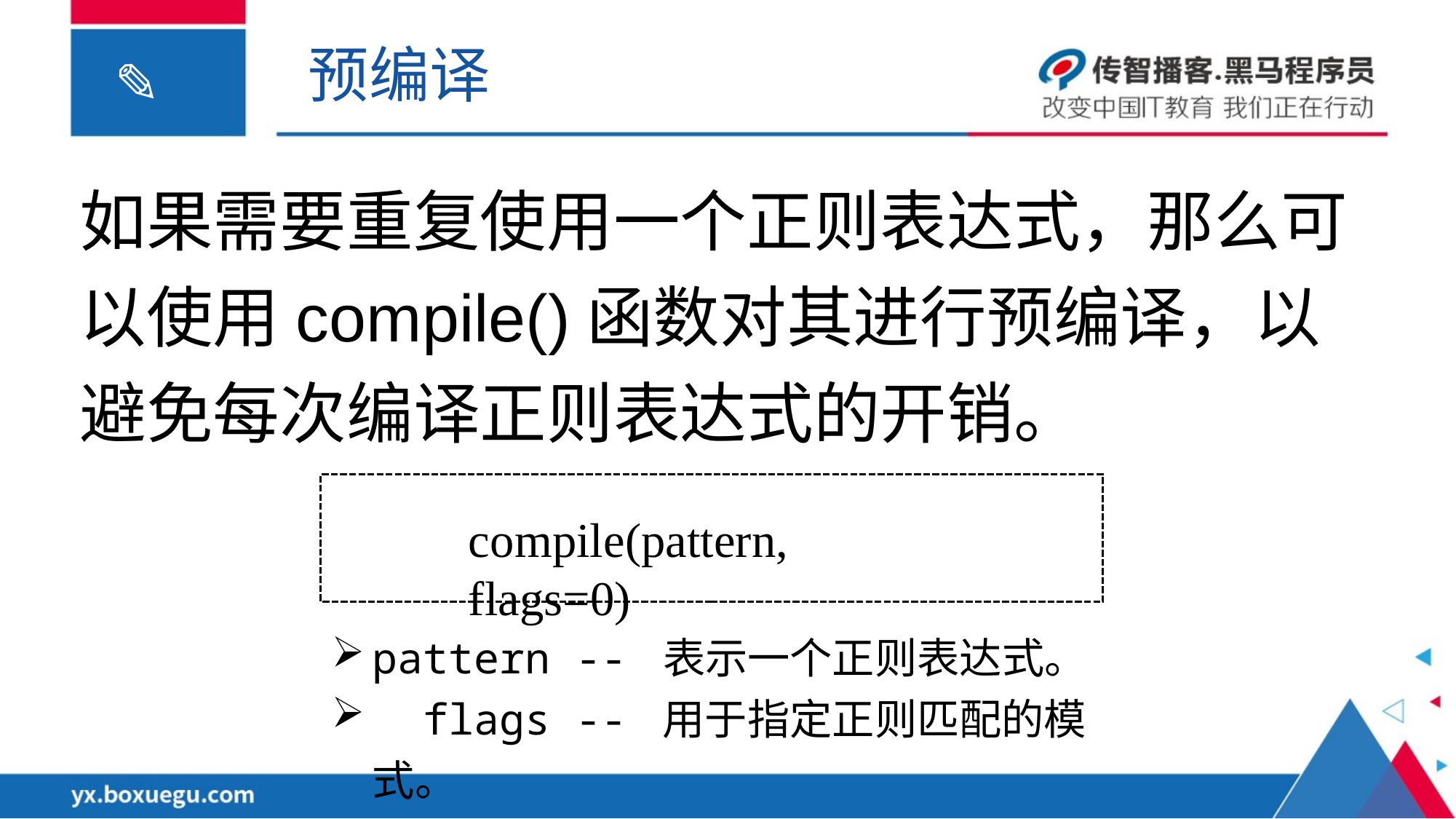

预编译
如果需要重复使用一个正则表达式，那么可以使用compile()函数对其进行预编译，以避免每次编译正则表达式的开销。

compile(pattern, flags=0)
pattern -- 表示一个正则表达式。
  flags -- 用于指定正则匹配的模式。